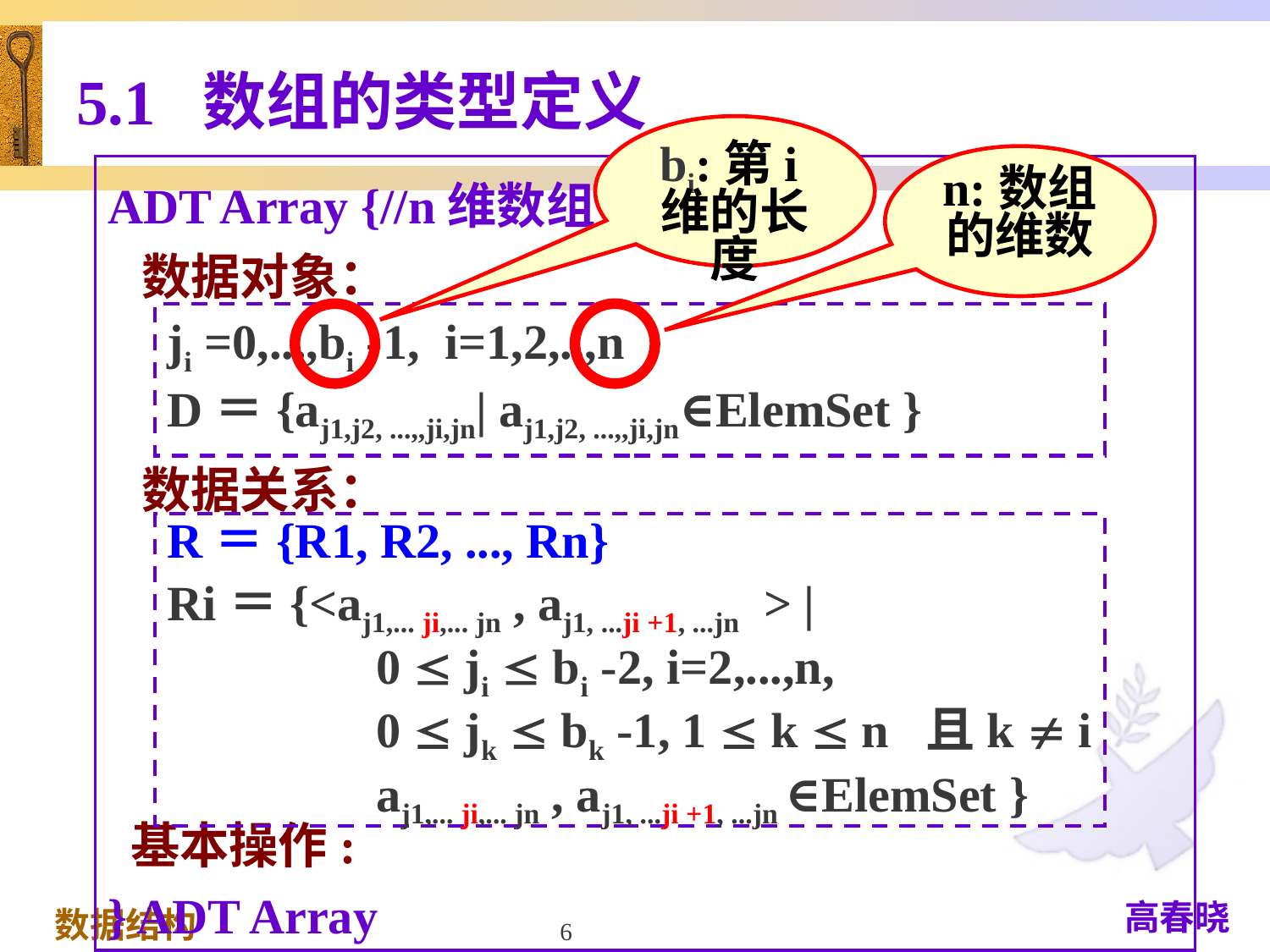

# 5.1  数组的类型定义
bi:第i维的长度
n:数组的维数
ADT Array {//n维数组
  数据对象：

  数据关系：

 基本操作:
} ADT Array
ji =0,...,bi -1,  i=1,2,..,n
D＝{aj1,j2, ...,,ji,jn| aj1,j2, ...,,ji,jn∈ElemSet }

R＝{R1, R2, ..., Rn}
Ri＝{<aj1,... ji,... jn , aj1, ...ji +1, ...jn  > |
                 0 ≤ ji ≤ bi -2, i=2,...,n,
                 0 ≤ jk ≤ bk -1, 1 ≤ k ≤ n  且k ≠ i
                 aj1,... ji,... jn , aj1, ...ji +1, ...jn ∈ElemSet }
6